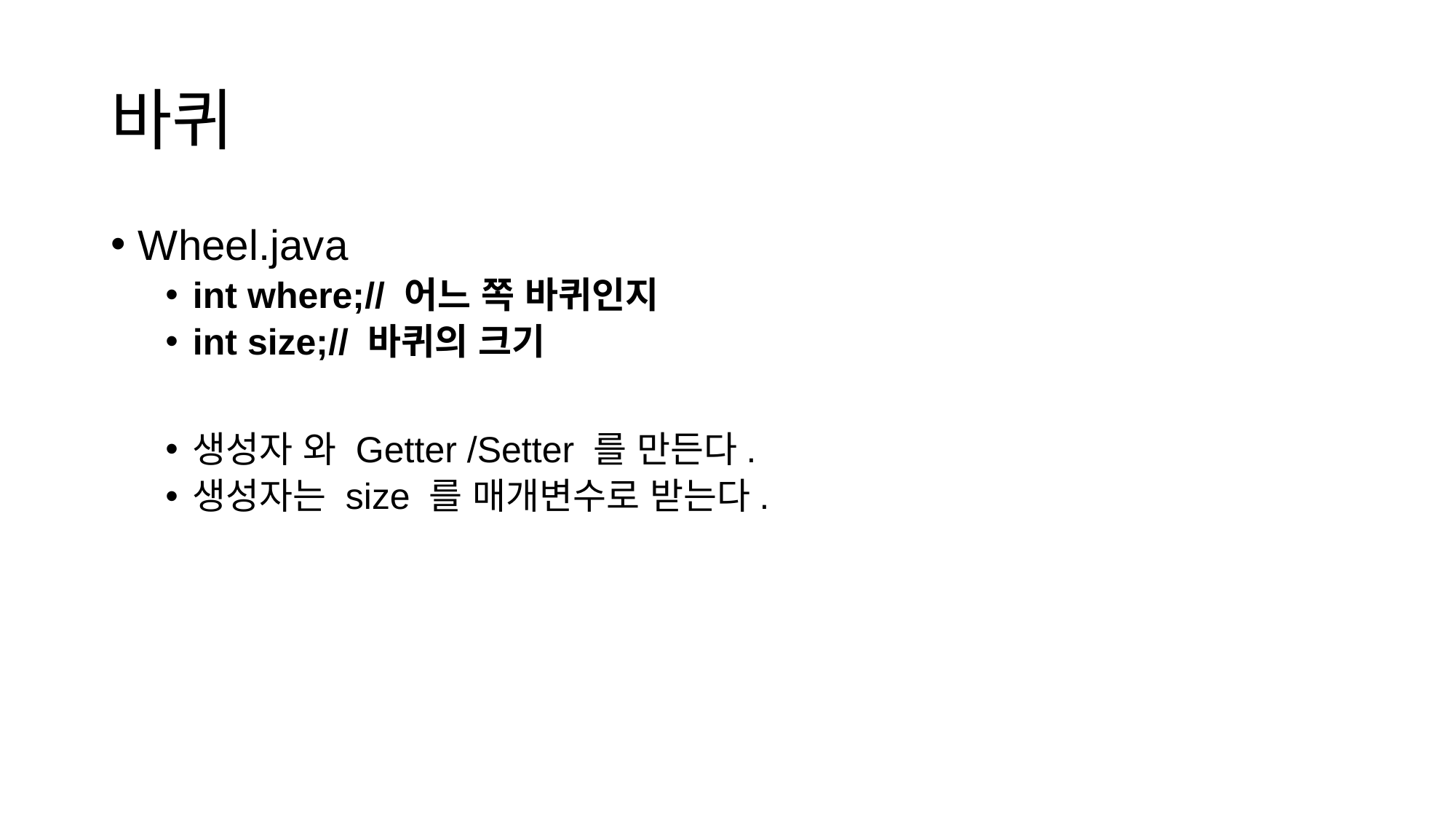

# 바퀴
Wheel.java
int where;// 어느 쪽 바퀴인지
int size;// 바퀴의 크기

생성자 와 Getter /Setter 를 만든다.
생성자는 size 를 매개변수로 받는다.